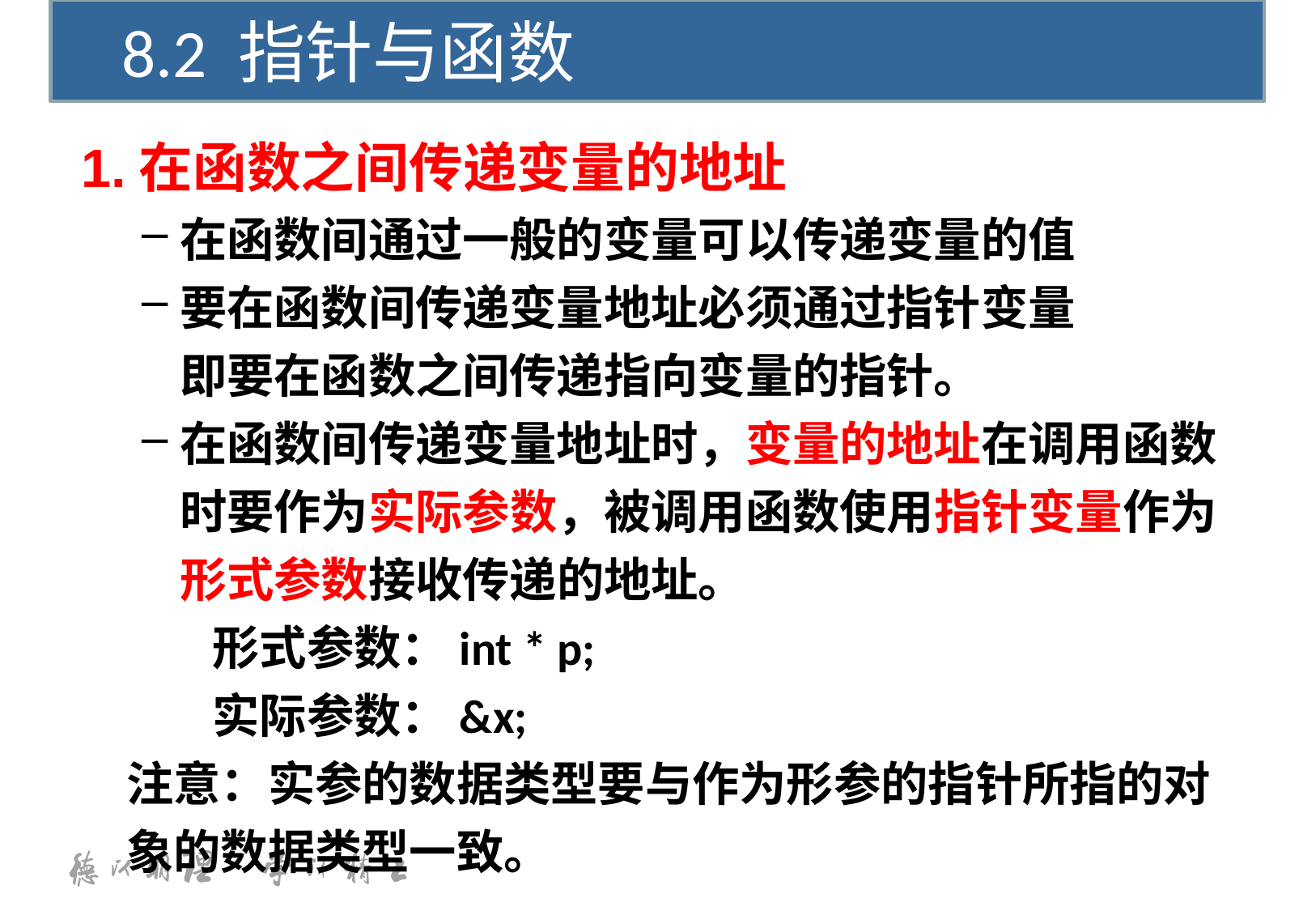

8.2 指针与函数
1.在函数之间传递变量的地址
在函数间通过一般的变量可以传递变量的值
要在函数间传递变量地址必须通过指针变量
	即要在函数之间传递指向变量的指针。
在函数间传递变量地址时，变量的地址在调用函数时要作为实际参数，被调用函数使用指针变量作为形式参数接收传递的地址。
	  形式参数：int * p;
	  实际参数：&x;
	注意：实参的数据类型要与作为形参的指针所指的对象的数据类型一致。
50